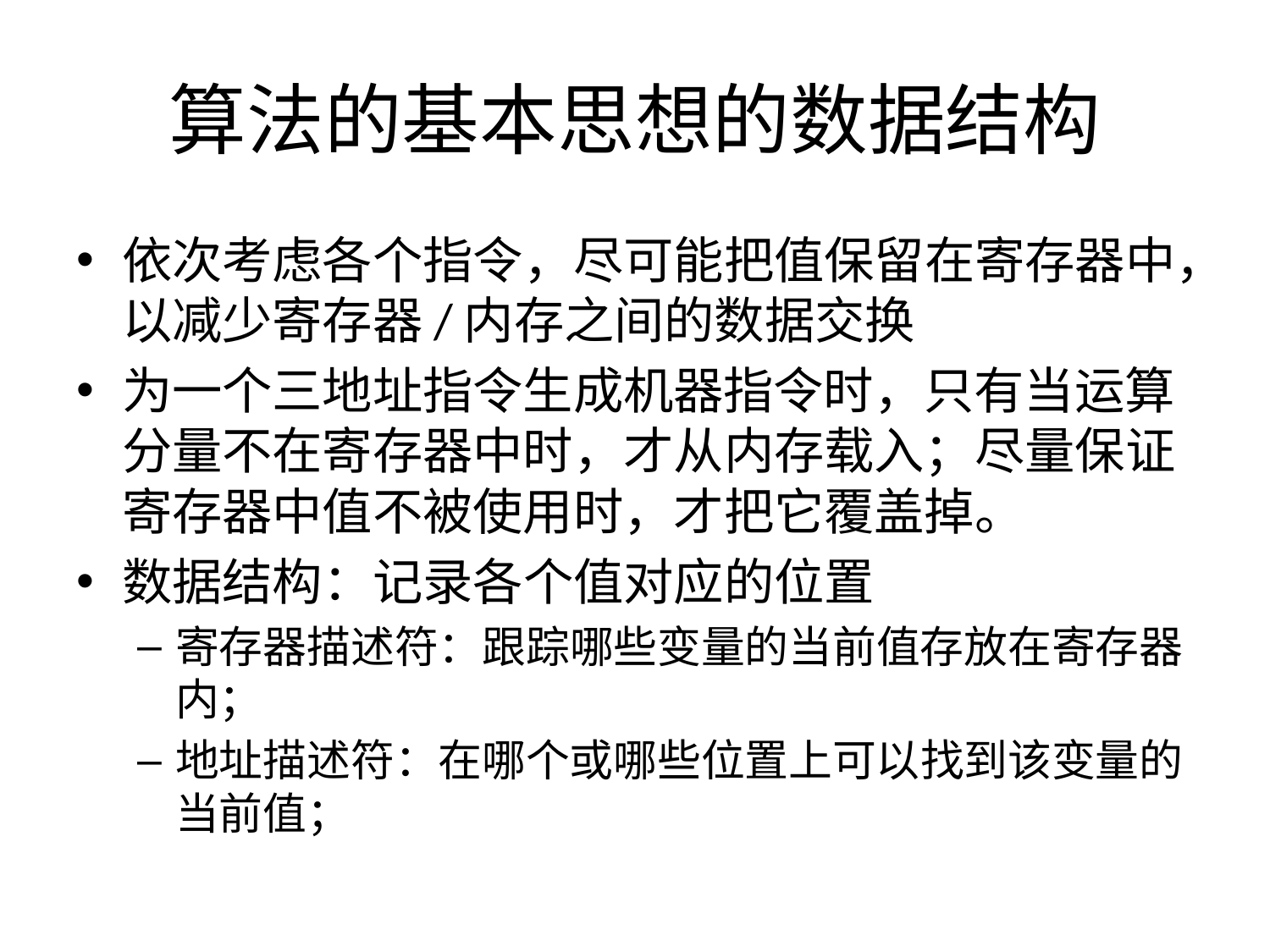

# 算法的基本思想的数据结构
依次考虑各个指令，尽可能把值保留在寄存器中，以减少寄存器/内存之间的数据交换
为一个三地址指令生成机器指令时，只有当运算分量不在寄存器中时，才从内存载入；尽量保证寄存器中值不被使用时，才把它覆盖掉。
数据结构：记录各个值对应的位置
寄存器描述符：跟踪哪些变量的当前值存放在寄存器内；
地址描述符：在哪个或哪些位置上可以找到该变量的当前值；